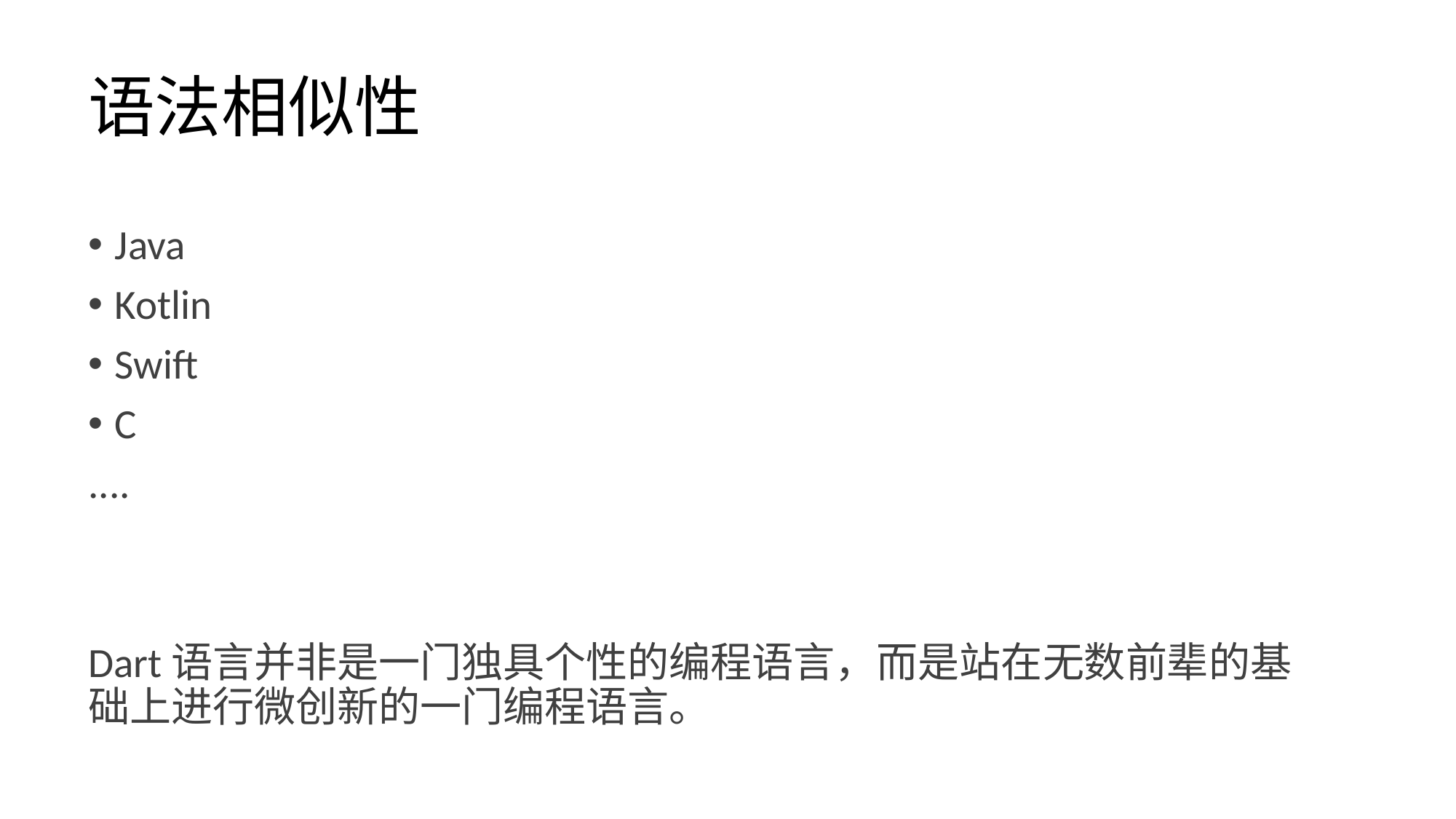

# 语法相似性
Java
Kotlin
Swift
C
....

Dart语言并非是一门独具个性的编程语言，而是站在无数前辈的基础上进行微创新的一门编程语言。